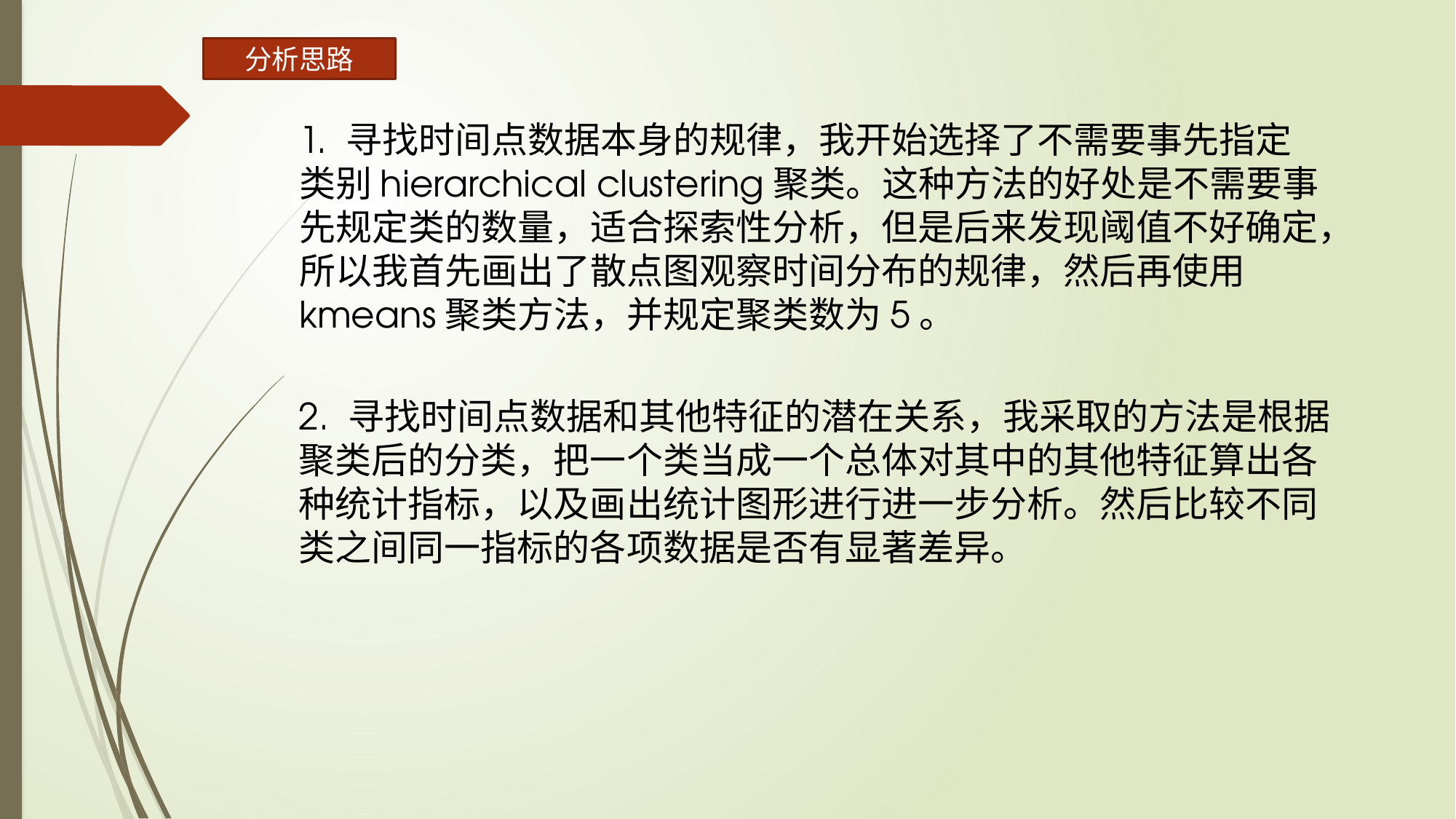

分析思路
1. 寻找时间点数据本身的规律，我开始选择了不需要事先指定类别hierarchical clustering聚类。这种方法的好处是不需要事先规定类的数量，适合探索性分析，但是后来发现阈值不好确定，所以我首先画出了散点图观察时间分布的规律，然后再使用kmeans聚类方法，并规定聚类数为5。
2. 寻找时间点数据和其他特征的潜在关系，我采取的方法是根据聚类后的分类，把一个类当成一个总体对其中的其他特征算出各种统计指标，以及画出统计图形进行进一步分析。然后比较不同类之间同一指标的各项数据是否有显著差异。